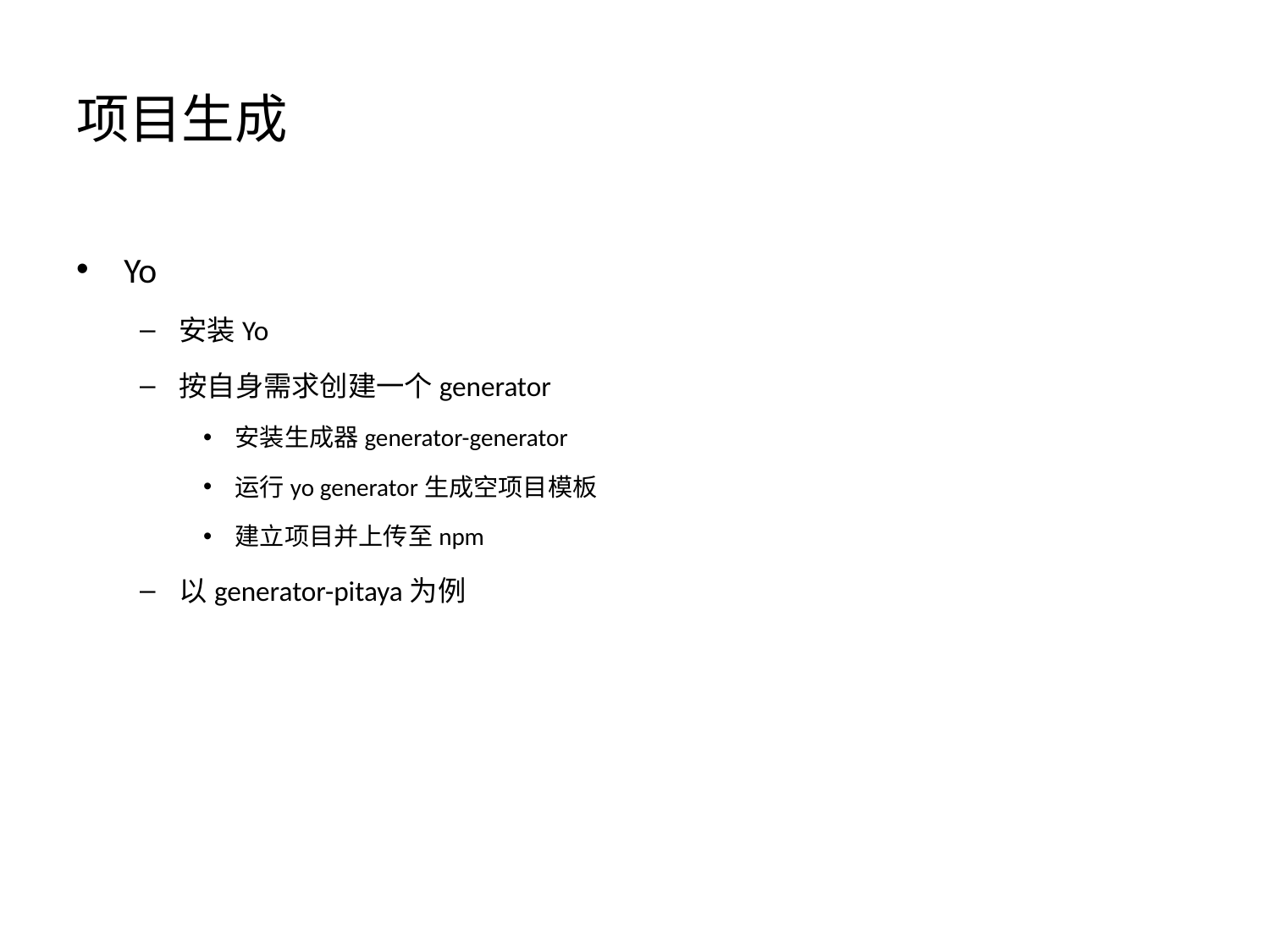

# 项目生成
Yo
安装Yo
按自身需求创建一个generator
安装生成器generator-generator
运行yo generator生成空项目模板
建立项目并上传至npm
以generator-pitaya为例